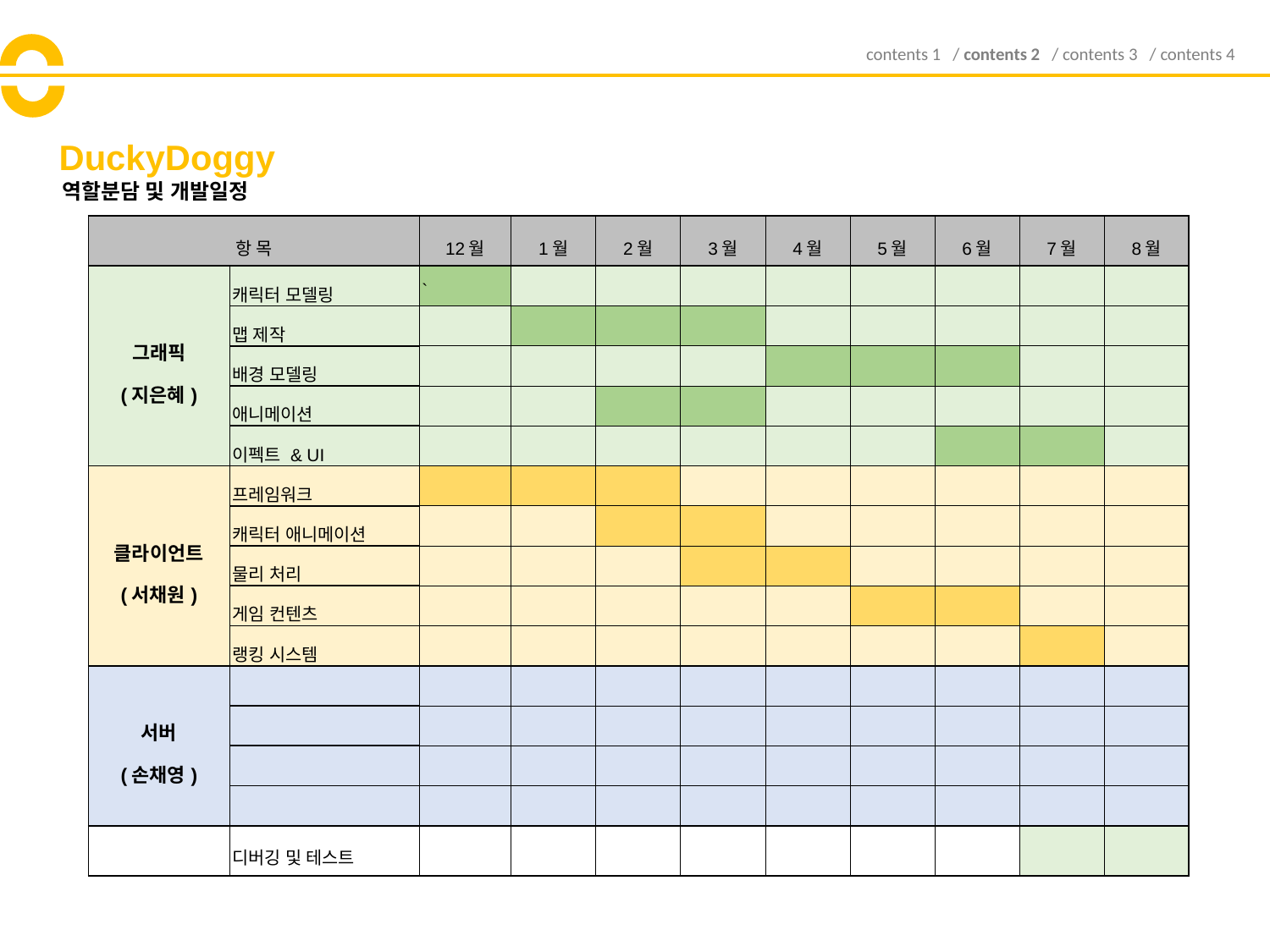

contents 1   / contents 2   / contents 3   / contents 4

# DuckyDoggy
역할분담 및 개발일정
| 항 목 |  | 12월 | 1월 | 2월 | 3월 | 4월 | 5월 | 6월 | 7월 | 8월 |
| --- | --- | --- | --- | --- | --- | --- | --- | --- | --- | --- |
| 그래픽 (지은혜) | 캐릭터 모델링 | ` |  |  |  |  |  |  |  |  |
|  | 맵 제작 |  |  |  |  |  |  |  |  |  |
|  | 배경 모델링 |  |  |  |  |  |  |  |  |  |
|  | 애니메이션 |  |  |  |  |  |  |  |  |  |
|  | 이펙트 & UI |  |  |  |  |  |  |  |  |  |
| 클라이언트 (서채원) | 프레임워크 |  |  |  |  |  |  |  |  |  |
|  | 캐릭터 애니메이션 |  |  |  |  |  |  |  |  |  |
|  | 물리 처리 |  |  |  |  |  |  |  |  |  |
|  | 게임 컨텐츠 |  |  |  |  |  |  |  |  |  |
|  | 랭킹 시스템 |  |  |  |  |  |  |  |  |  |
| 서버 (손채영) |  |  |  |  |  |  |  |  |  |  |
|  |  |  |  |  |  |  |  |  |  |  |
|  |  |  |  |  |  |  |  |  |  |  |
|  |  |  |  |  |  |  |  |  |  |  |
|  | 디버깅 및 테스트 |  |  |  |  |  |  |  |  |  |